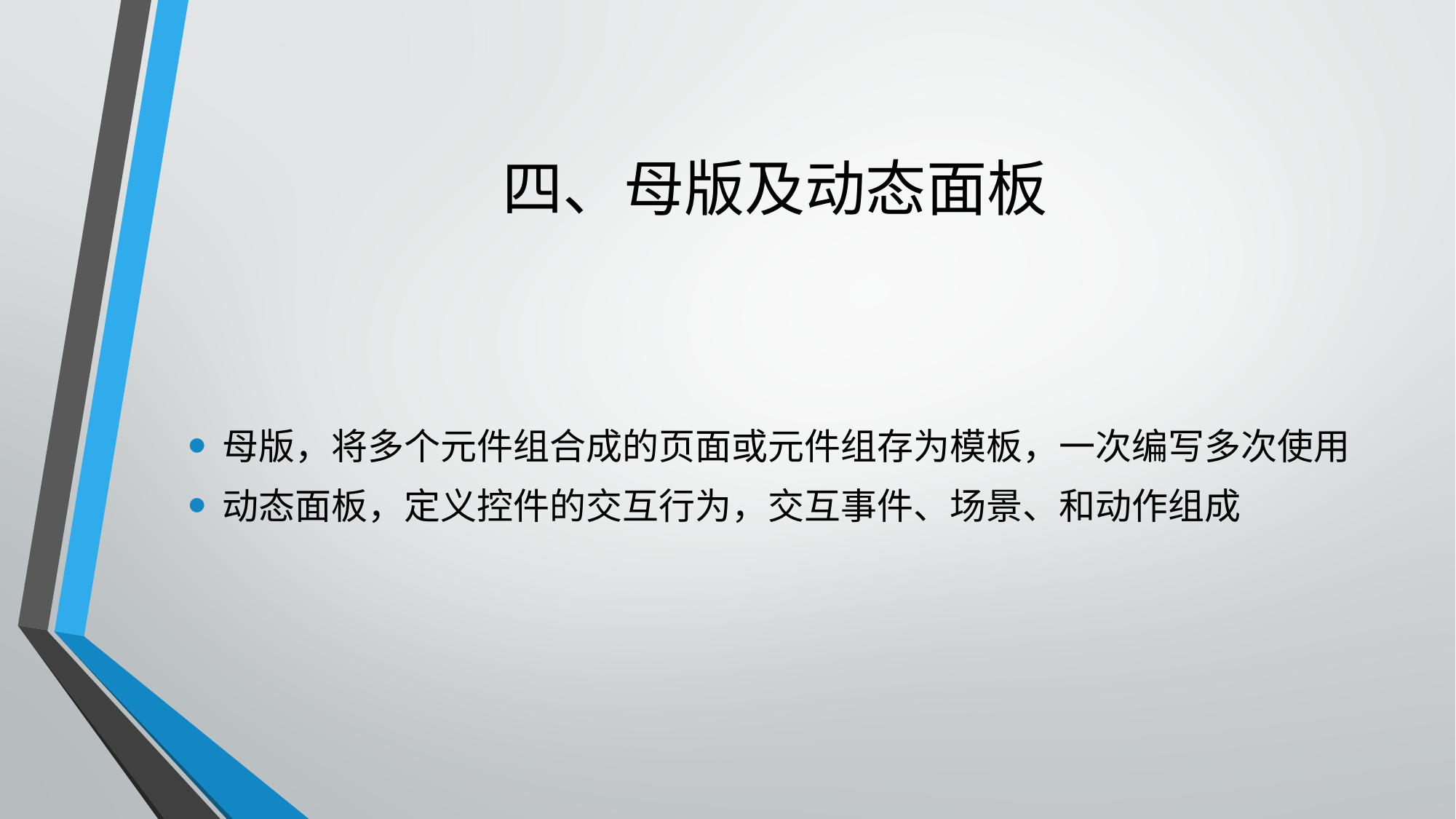

# 四、母版及动态面板
母版，将多个元件组合成的页面或元件组存为模板，一次编写多次使用
动态面板，定义控件的交互行为，交互事件、场景、和动作组成